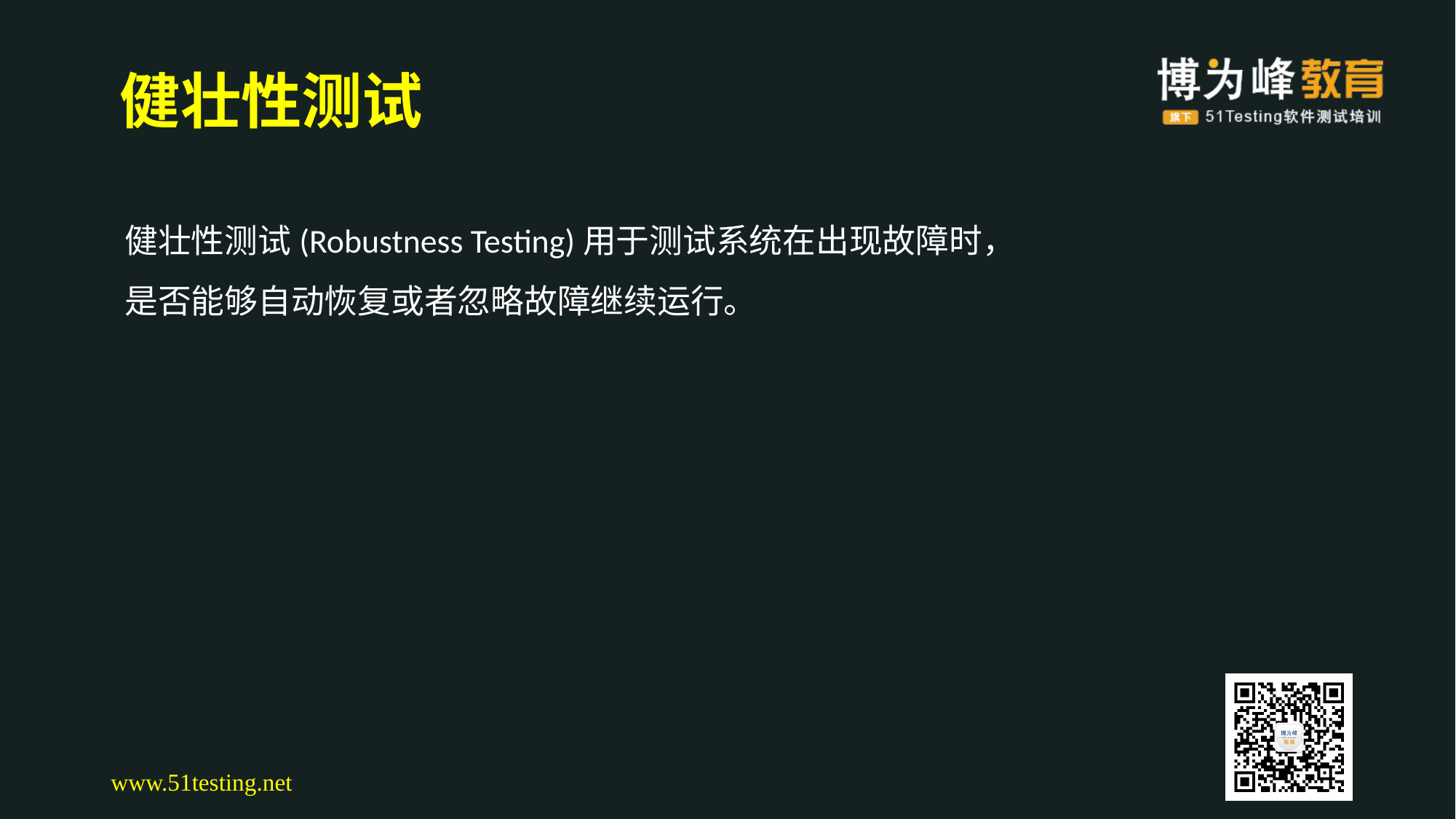

# 健壮性测试
健壮性测试(Robustness Testing)用于测试系统在出现故障时，是否能够自动恢复或者忽略故障继续运行。
www.51testing.net